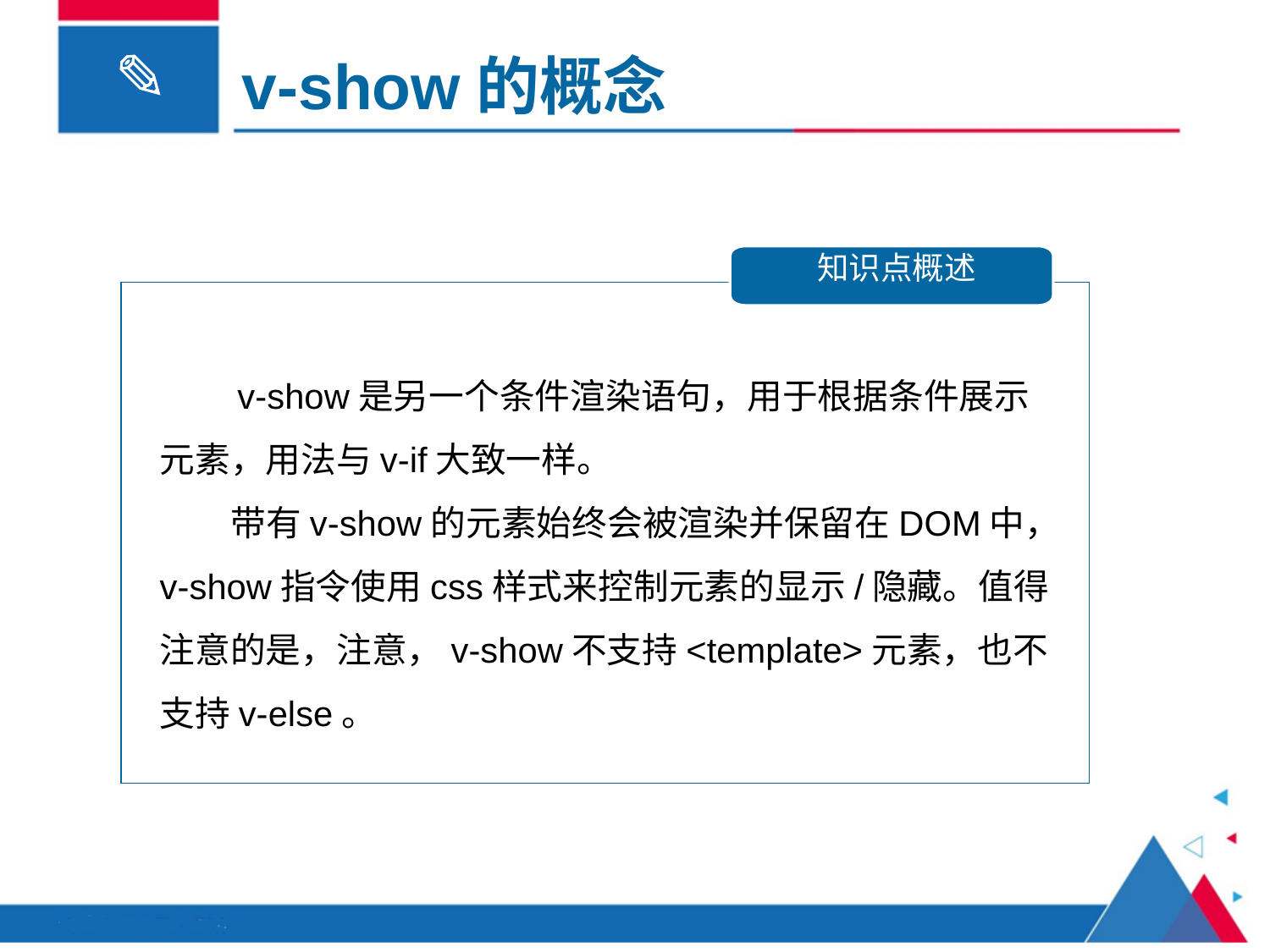

v-show的概念
知识点概述

        v-show是另一个条件渲染语句，用于根据条件展示元素，用法与v-if大致一样。
        带有v-show的元素始终会被渲染并保留在DOM中，v-show指令使用css样式来控制元素的显示/隐藏。值得注意的是，注意，v-show不支持<template>元素，也不支持v-else。